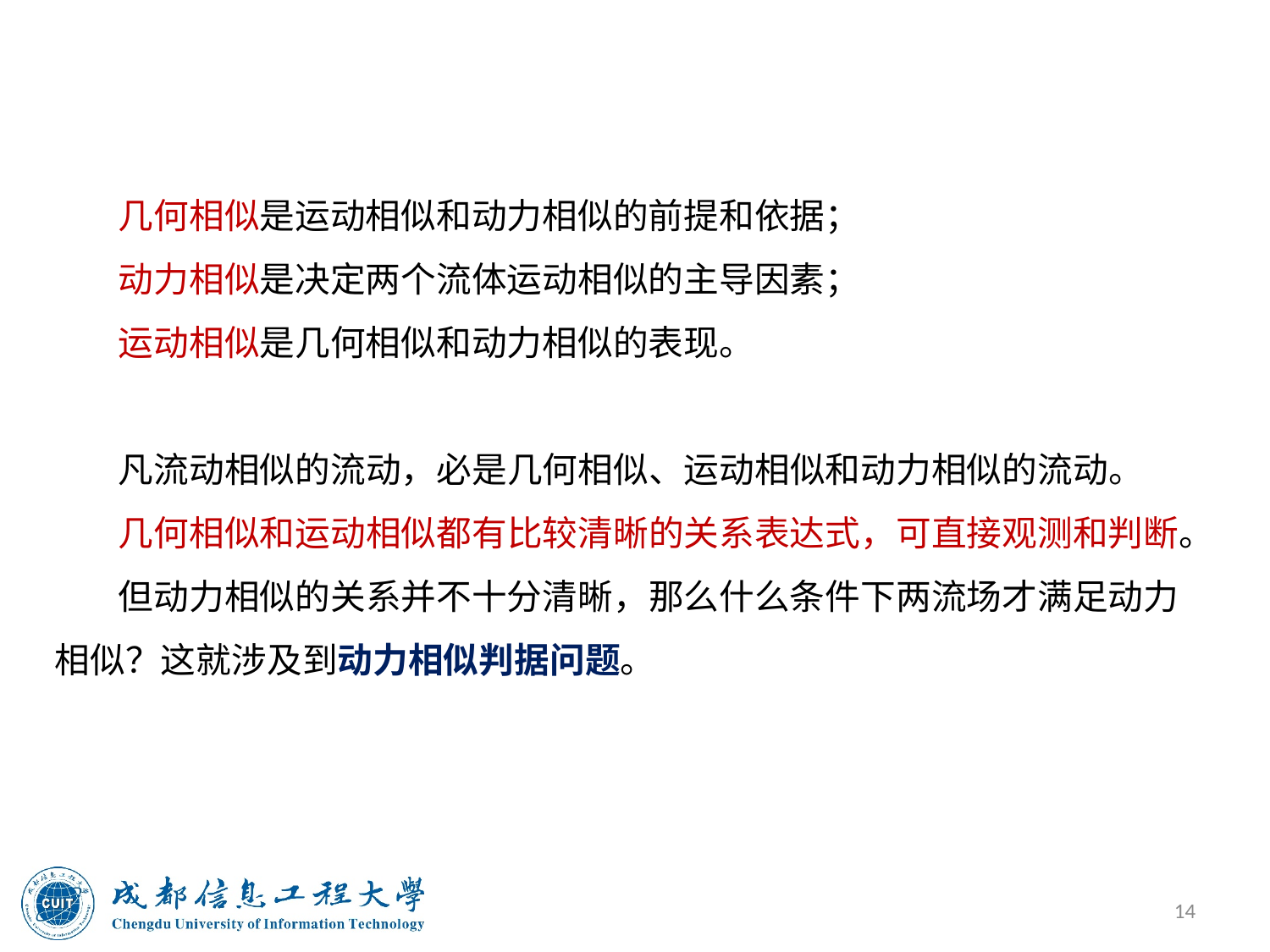

几何相似是运动相似和动力相似的前提和依据；
动力相似是决定两个流体运动相似的主导因素；
运动相似是几何相似和动力相似的表现。

凡流动相似的流动，必是几何相似、运动相似和动力相似的流动。
几何相似和运动相似都有比较清晰的关系表达式，可直接观测和判断。
但动力相似的关系并不十分清晰，那么什么条件下两流场才满足动力相似？这就涉及到动力相似判据问题。
14